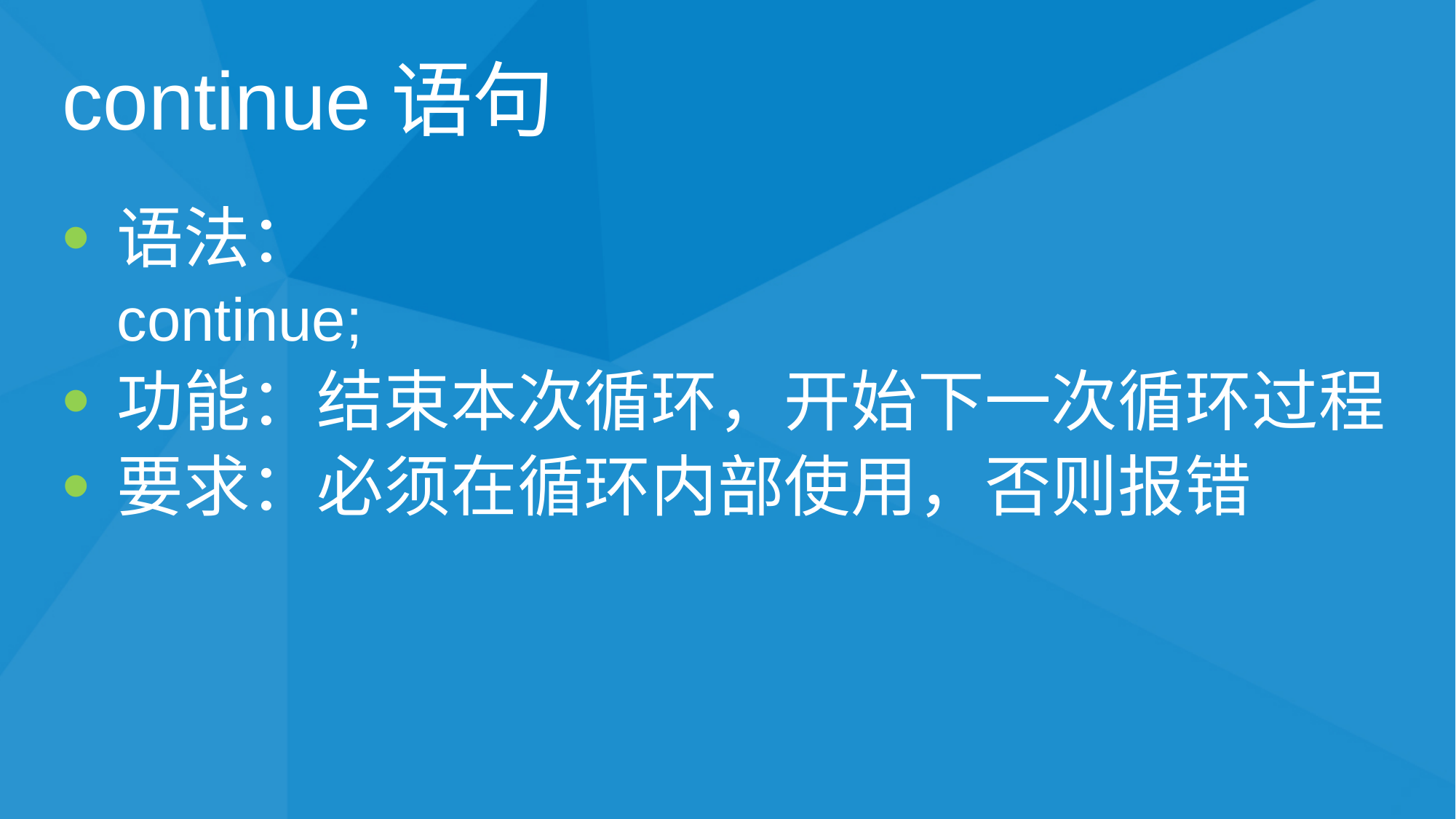

# continue语句
语法：
continue;
功能：结束本次循环，开始下一次循环过程
要求：必须在循环内部使用，否则报错